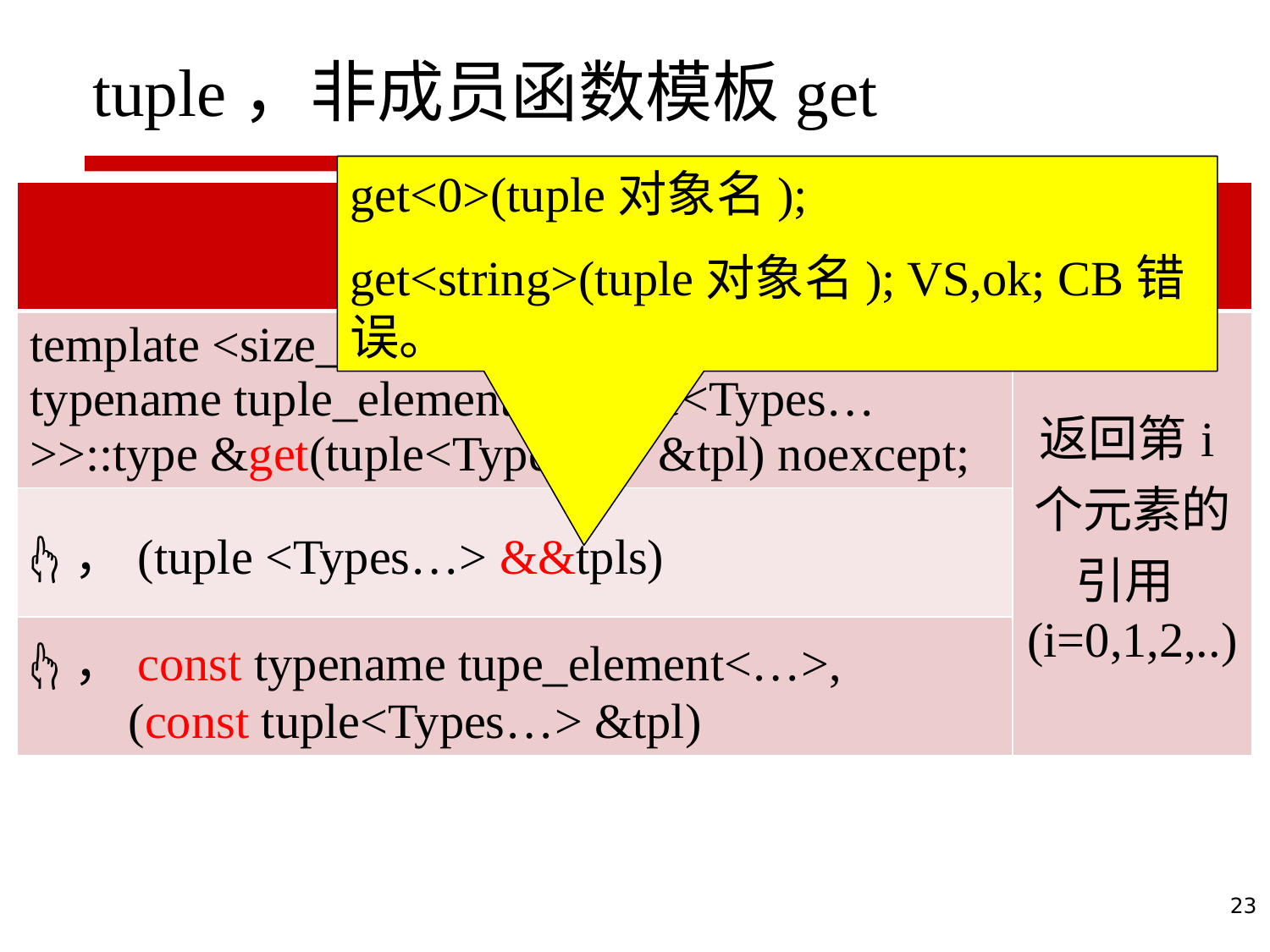

# tuple，非成员函数模板get
get<0>(tuple对象名);
get<string>(tuple对象名); VS,ok; CB错误。
| 语句 | 说明 |
| --- | --- |
| template <size\_t I,class …Types> typename tuple\_element<I, tuple<Types…>>::type &get(tuple<Types…> &tpl) noexcept; | 返回第i个元素的引用(i=0,1,2,..) |
| 👆，(tuple <Types…> &&tpls) |  |
| 👆，const typename tupe\_element<…>, (const tuple<Types…> &tpl) |  |

23